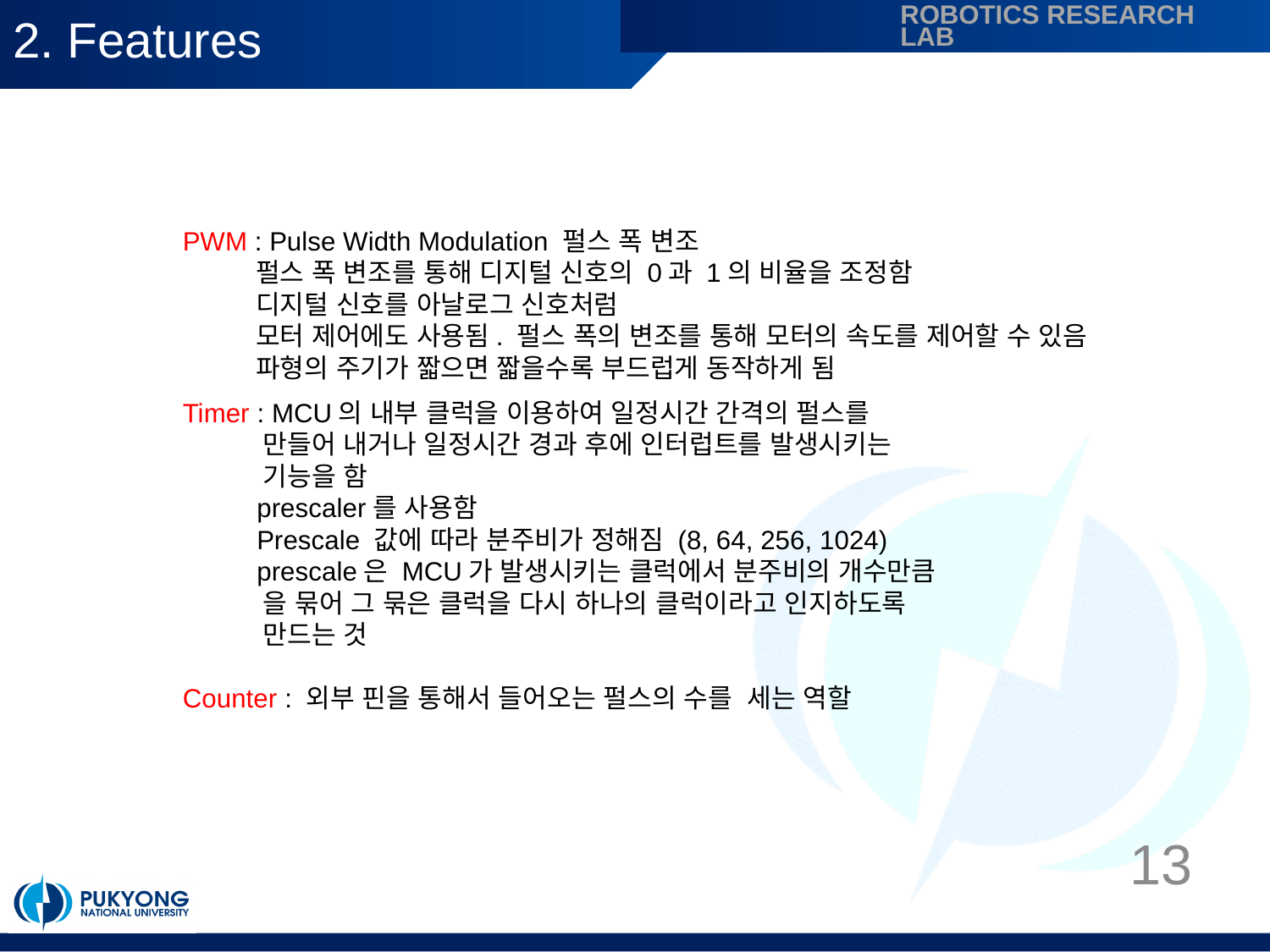

# 2. Features
PWM : Pulse Width Modulation 펄스 폭 변조
         펄스 폭 변조를 통해 디지털 신호의 0과 1의 비율을 조정함
         디지털 신호를 아날로그 신호처럼
         모터 제어에도 사용됨. 펄스 폭의 변조를 통해 모터의 속도를 제어할 수 있음
         파형의 주기가 짧으면 짧을수록 부드럽게 동작하게 됨
Timer : MCU의 내부 클럭을 이용하여 일정시간 간격의 펄스를
          만들어 내거나 일정시간 경과 후에 인터럽트를 발생시키는
          기능을 함
          prescaler를 사용함
          Prescale 값에 따라 분주비가 정해짐 (8, 64, 256, 1024)
          prescale은 MCU가 발생시키는 클럭에서 분주비의 개수만큼
          을 묶어 그 묶은 클럭을 다시 하나의 클럭이라고 인지하도록
          만드는 것

Counter : 외부 핀을 통해서 들어오는 펄스의 수를  세는 역할

13